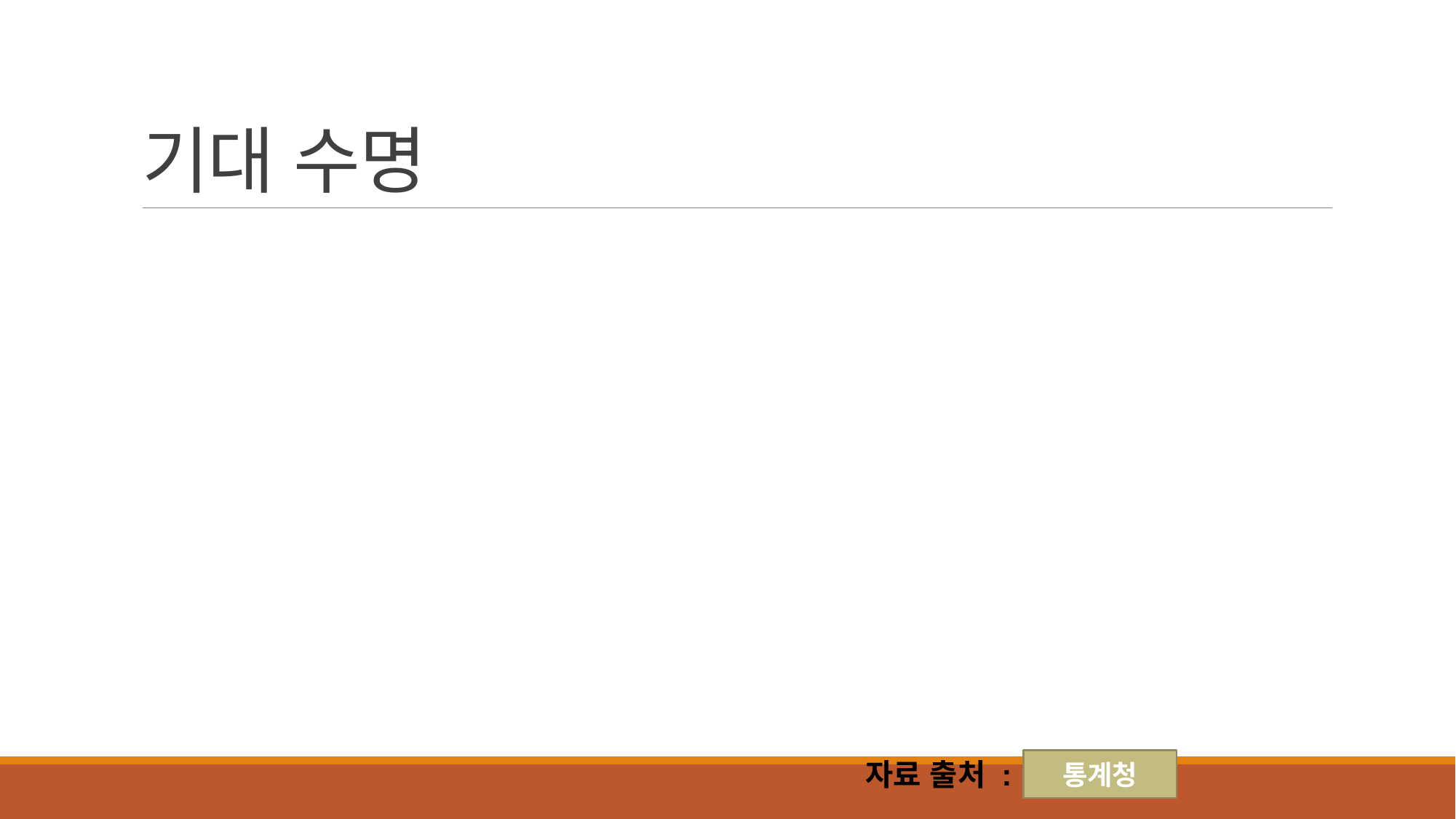

# 기대 수명

자료 출처 :
통계청